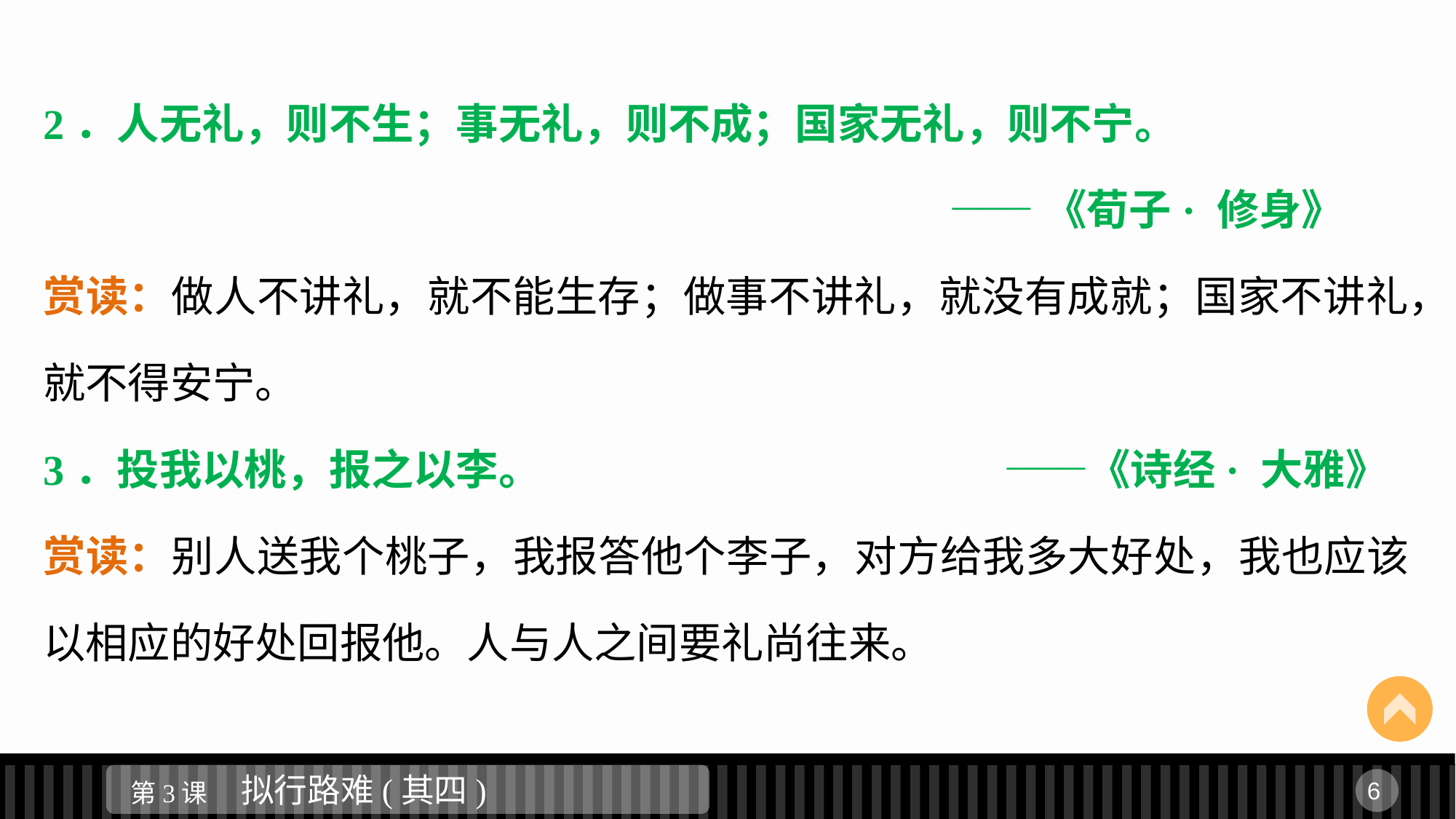

2．人无礼，则不生；事无礼，则不成；国家无礼，则不宁。
                                                                                              ——《荀子· 修身》
赏读：做人不讲礼，就不能生存；做事不讲礼，就没有成就；国家不讲礼，就不得安宁。
3．投我以桃，报之以李。                                                ——《诗经· 大雅》
赏读：别人送我个桃子，我报答他个李子，对方给我多大好处，我也应该以相应的好处回报他。人与人之间要礼尚往来。